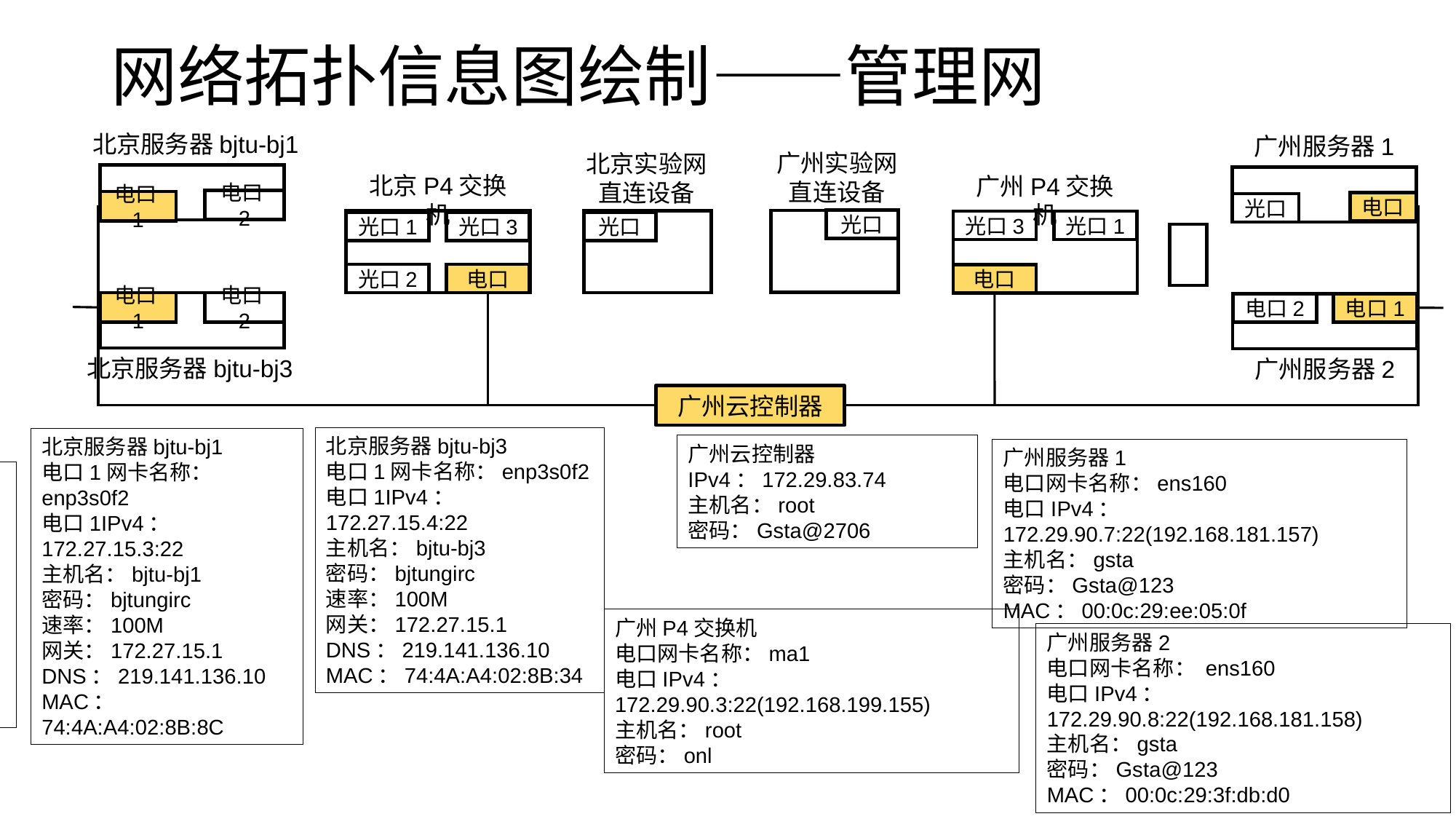

# 网络拓扑信息图绘制——管理网
北京服务器bjtu-bj1
广州服务器1
广州实验网直连设备
北京实验网直连设备

北京P4交换机
广州P4交换机

电口2
电口1
电口
光口
光口

光口3
光口1

光口1
光口3
光口

光口2
电口
电口

电口1
电口2

电口2
电口1
北京服务器bjtu-bj3
广州服务器2
广州云控制器
北京服务器bjtu-bj3
电口1网卡名称：enp3s0f2
电口1IPv4： 172.27.15.4:22
主机名：bjtu-bj3
密码：bjtungirc
速率：100M
网关：172.27.15.1
DNS：219.141.136.10
MAC：74:4A:A4:02:8B:34
北京服务器bjtu-bj1
电口1网卡名称：enp3s0f2
电口1IPv4：172.27.15.3:22
主机名：bjtu-bj1
密码：bjtungirc
速率：100M
网关：172.27.15.1
DNS：219.141.136.10
MAC：74:4A:A4:02:8B:8C
广州云控制器
IPv4：172.29.83.74
主机名：root
密码：Gsta@2706
广州服务器1
电口网卡名称：ens160
电口IPv4：172.29.90.7:22(192.168.181.157)
主机名：gsta
密码：Gsta@123
MAC：00:0c:29:ee:05:0f
北京P4交换机
电口网卡名称：ma1
电口IPv4： 172.27.15.2:22
主机名：root
密码：onl
网关：172.27.15.1
DNS：219.141.136.10
MAC：6c:ec:5a:3b:96:3d
广州P4交换机
电口网卡名称：ma1
电口IPv4：172.29.90.3:22(192.168.199.155)
主机名：root
密码：onl
广州服务器2
电口网卡名称： ens160
电口IPv4：172.29.90.8:22(192.168.181.158)
主机名：gsta
密码：Gsta@123
MAC：00:0c:29:3f:db:d0